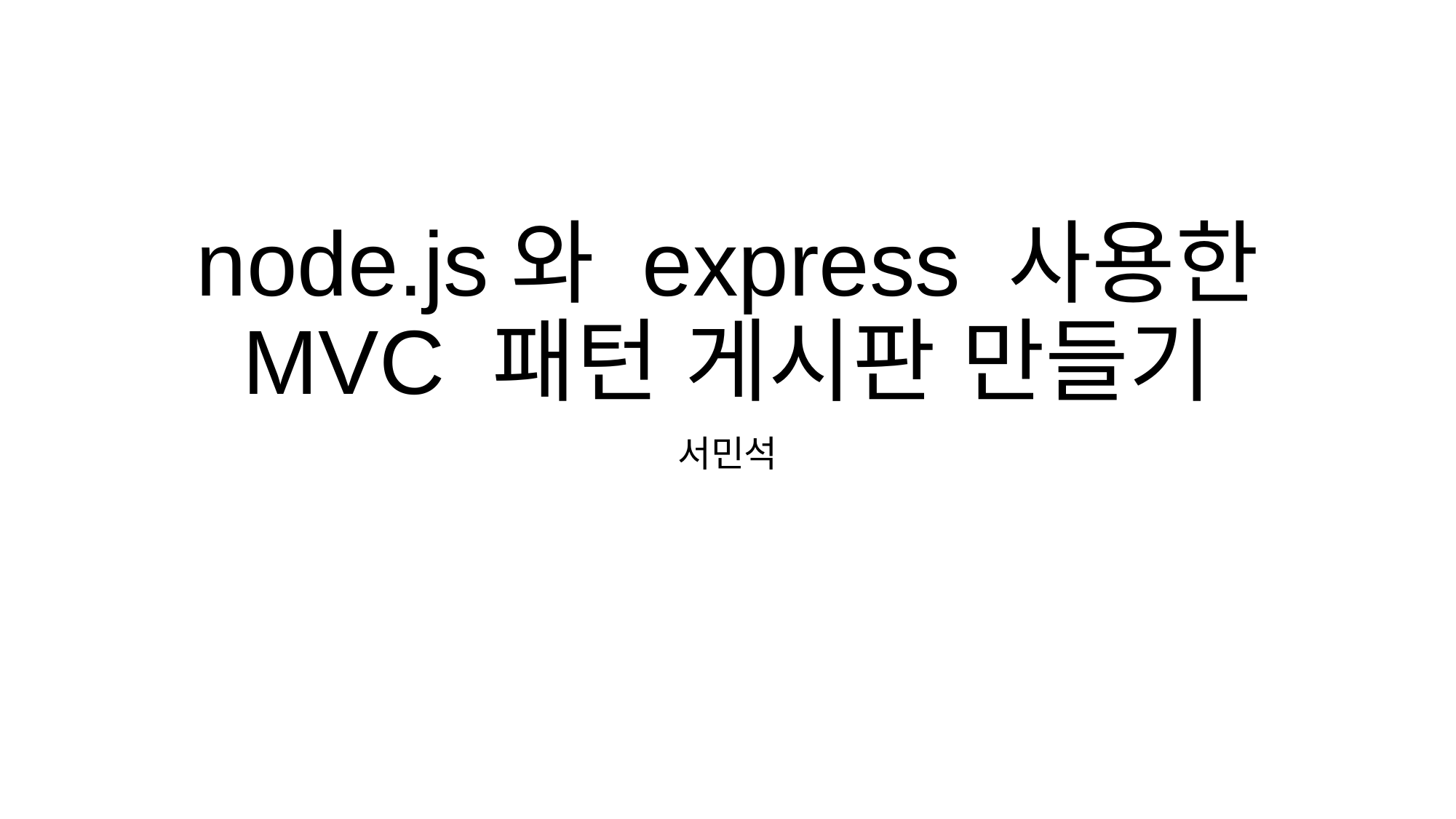

# node.js와 express 사용한 MVC 패턴 게시판 만들기
서민석